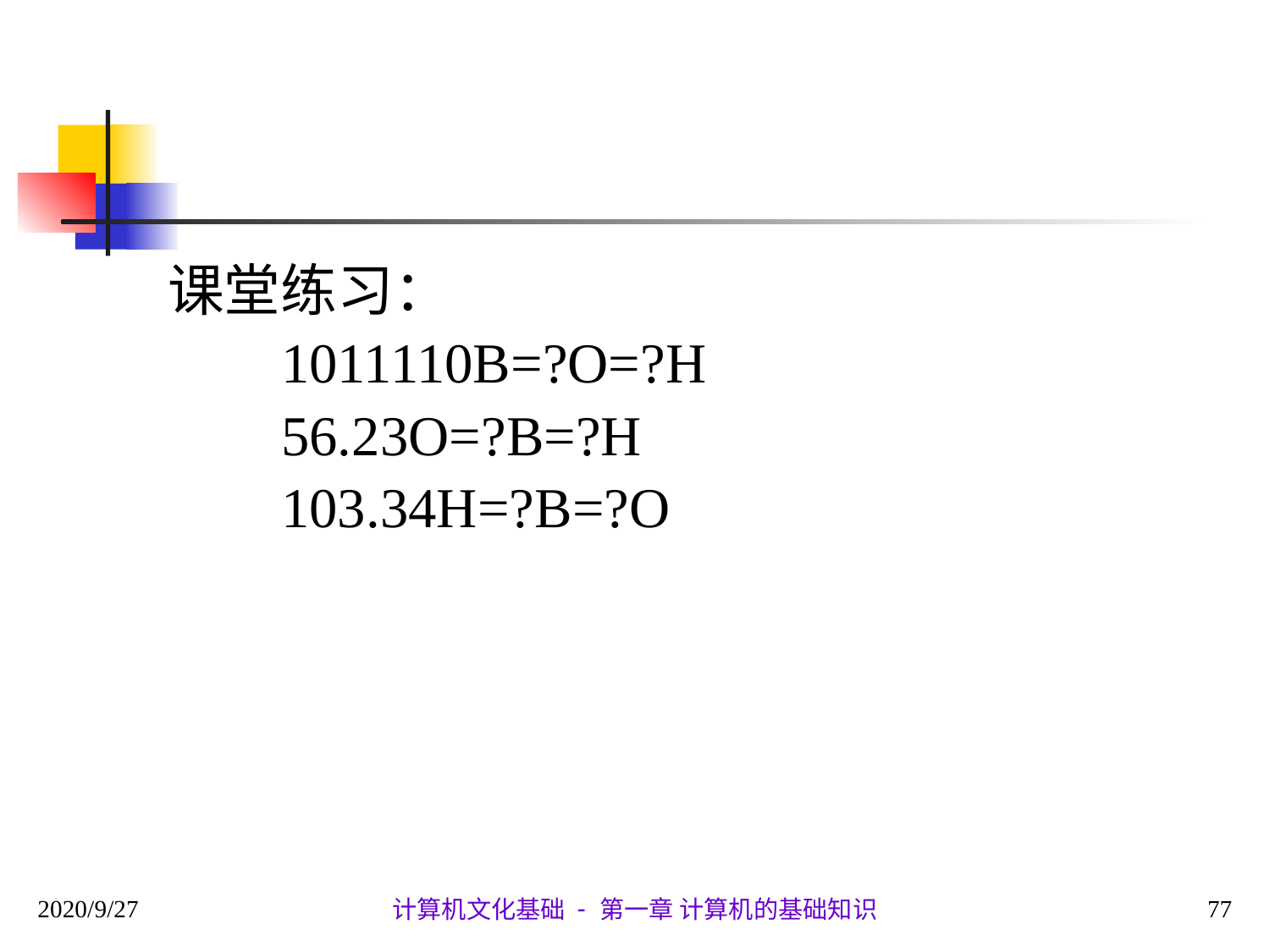

课堂练习：
        1011110B=?O=?H
        56.23O=?B=?H
        103.34H=?B=?O

2020/9/27
77
计算机文化基础 - 第一章 计算机的基础知识